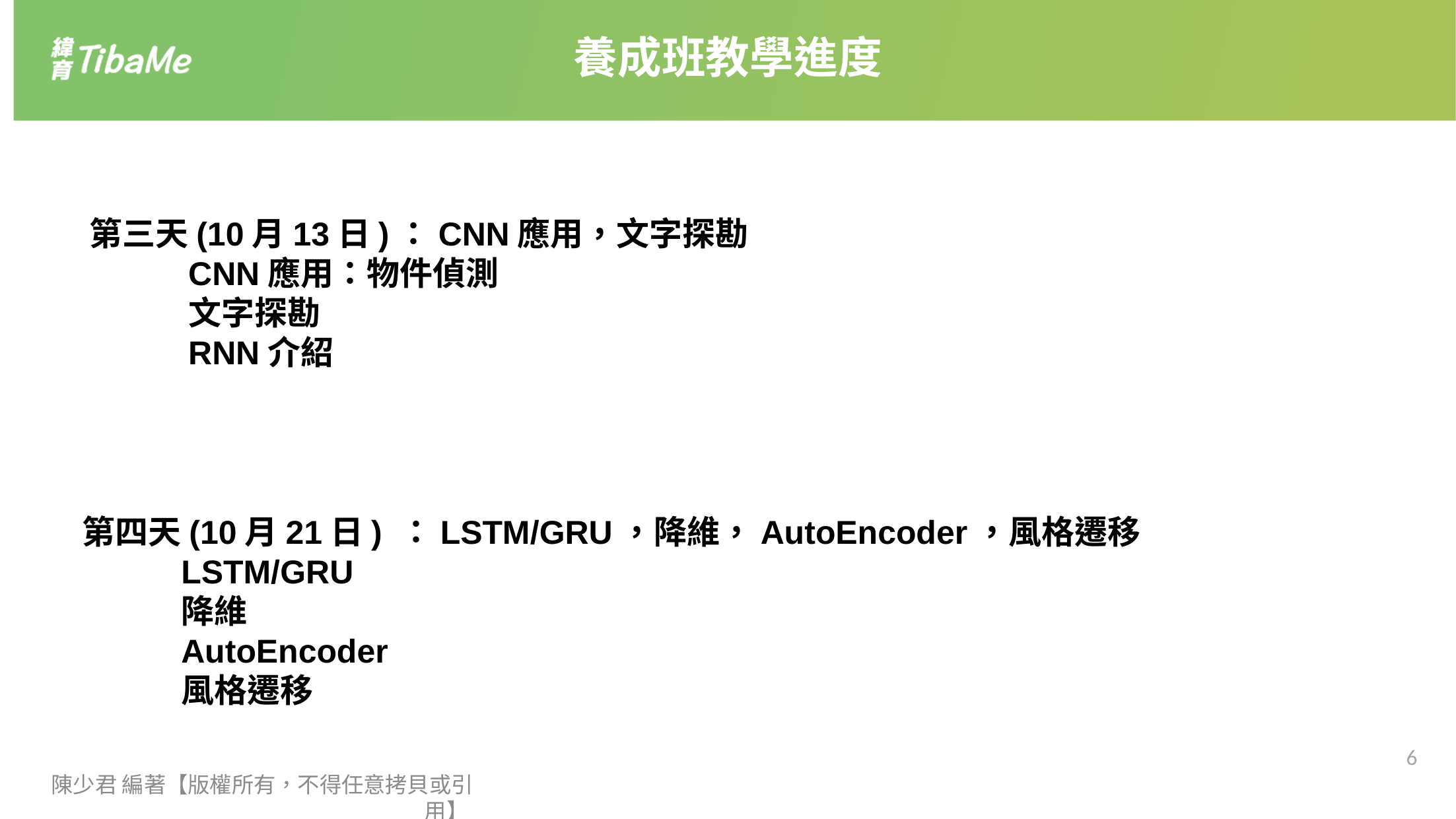

養成班教學進度
第三天(10月13日)：CNN應用，文字探勘
	CNN應用：物件偵測
	文字探勘
	RNN介紹

第四天(10月21日) ：LSTM/GRU，降維，AutoEncoder，風格遷移
	LSTM/GRU
	降維
	AutoEncoder
	風格遷移